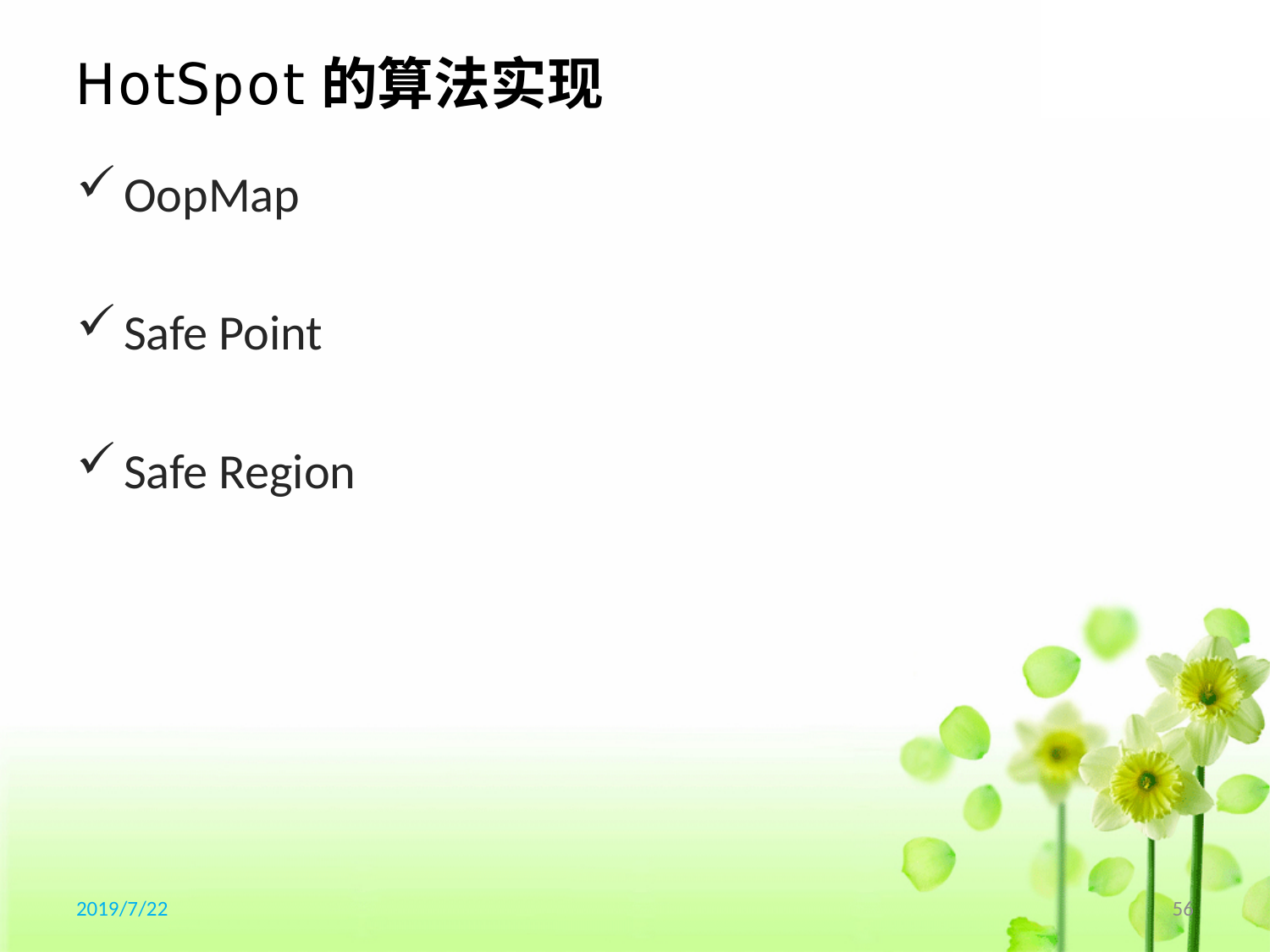

# HotSpot的算法实现
OopMap

Safe Point

Safe Region
2019/7/22
56